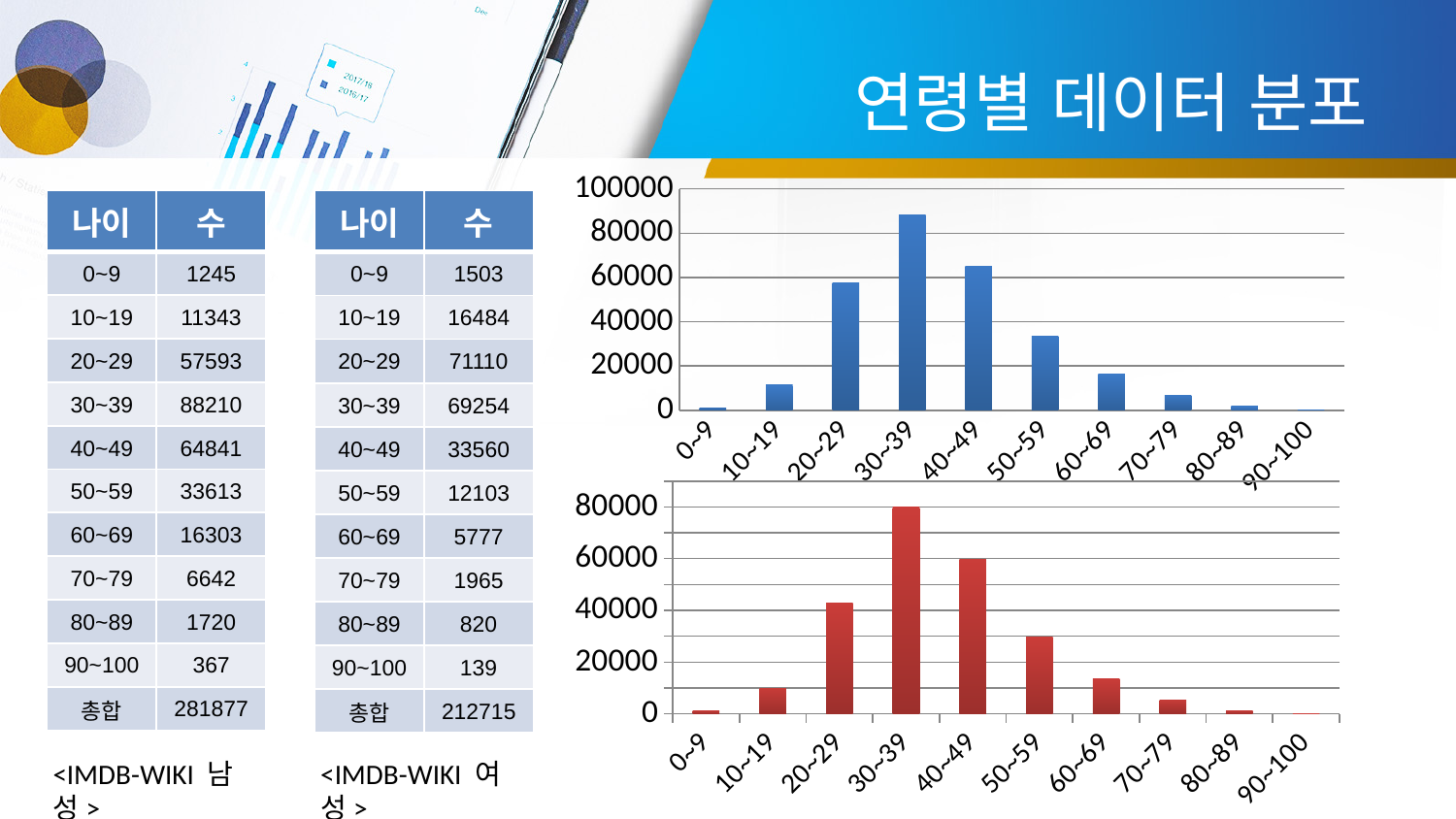

# 연령별 데이터 분포

### Chart

| Category | 계열 1 |
|---|---|
| 0~9 | 1245.0 |
| 10~19 | 11343.0 |
| 20~29 | 57593.0 |
| 30~39 | 88210.0 |
| 40~49 | 64841.0 |
| 50~59 | 33613.0 |
| 60~69 | 16303.0 |
| 70~79 | 6642.0 |
| 80~89 | 1720.0 |
| 90~100 | 367.0 |
| 나이 | 수 |
| --- | --- |
| 0~9 | 1245 |
| 10~19 | 11343 |
| 20~29 | 57593 |
| 30~39 | 88210 |
| 40~49 | 64841 |
| 50~59 | 33613 |
| 60~69 | 16303 |
| 70~79 | 6642 |
| 80~89 | 1720 |
| 90~100 | 367 |
| 총합 | 281877 |
| 나이 | 수 |
| --- | --- |
| 0~9 | 1503 |
| 10~19 | 16484 |
| 20~29 | 71110 |
| 30~39 | 69254 |
| 40~49 | 33560 |
| 50~59 | 12103 |
| 60~69 | 5777 |
| 70~79 | 1965 |
| 80~89 | 820 |
| 90~100 | 139 |
| 총합 | 212715 |

### Chart

| Category | 계열 1 |
|---|---|
| 0~9 | 996.0 |
| 10~19 | 9911.0 |
| 20~29 | 42662.0 |
| 30~39 | 79971.0 |
| 40~49 | 59862.0 |
| 50~59 | 29640.0 |
| 60~69 | 13595.0 |
| 70~79 | 5175.0 |
| 80~89 | 1017.0 |
| 90~100 | 99.0 |
<IMDB-WIKI 남성>
<IMDB-WIKI 여성>